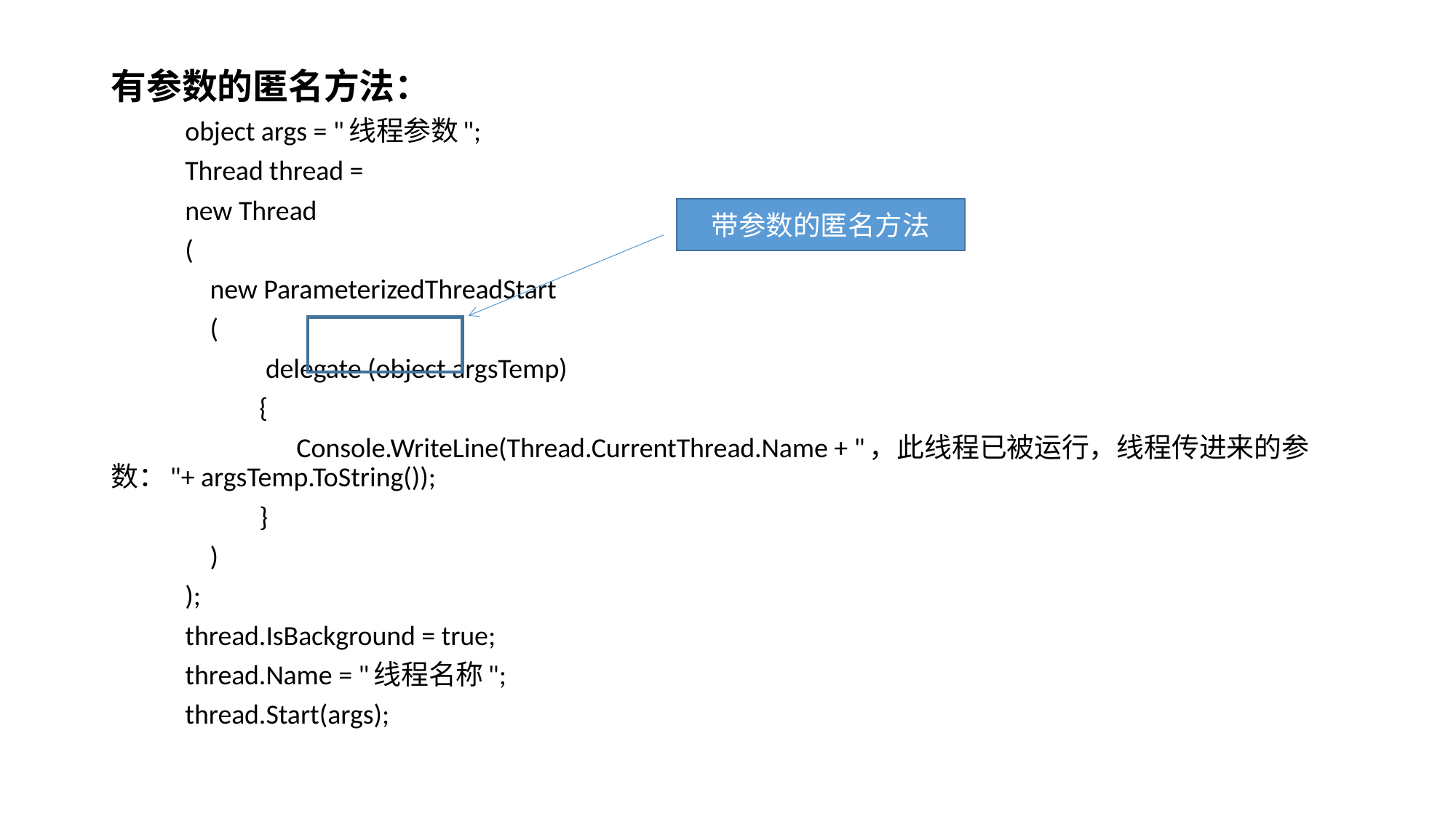

有参数的匿名方法：
            object args = "线程参数";
            Thread thread =
            new Thread
            (
                new ParameterizedThreadStart
                (
                         delegate (object argsTemp)
                        {
                              Console.WriteLine(Thread.CurrentThread.Name + "，此线程已被运行，线程传进来的参数："+ argsTemp.ToString());
                        }
                )
            );
            thread.IsBackground = true;
            thread.Name = "线程名称";
            thread.Start(args);
带参数的匿名方法